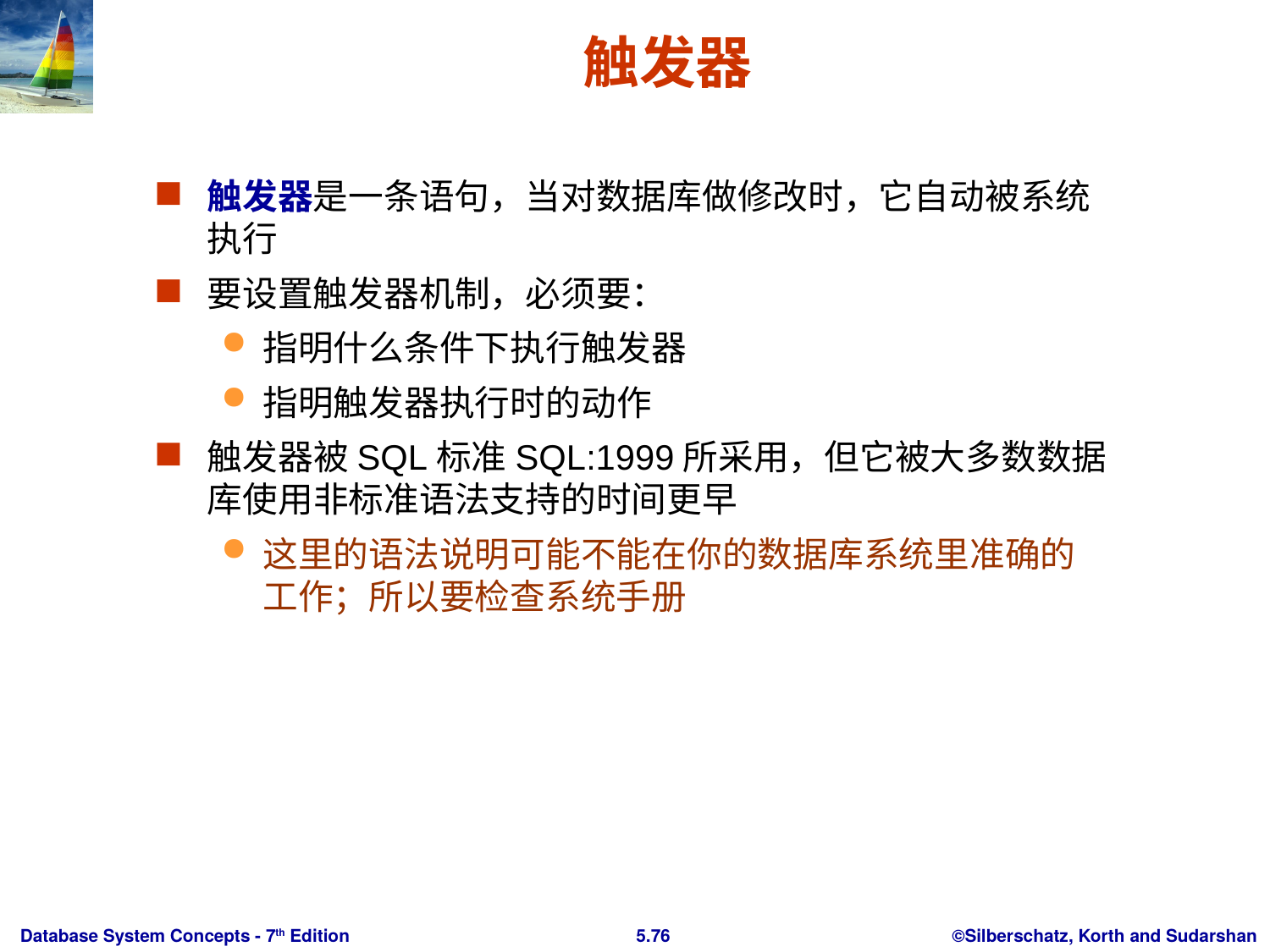

# 触发器
触发器是一条语句，当对数据库做修改时，它自动被系统执行
要设置触发器机制，必须要：
指明什么条件下执行触发器
指明触发器执行时的动作
触发器被SQL标准SQL:1999所采用，但它被大多数数据库使用非标准语法支持的时间更早
这里的语法说明可能不能在你的数据库系统里准确的工作；所以要检查系统手册